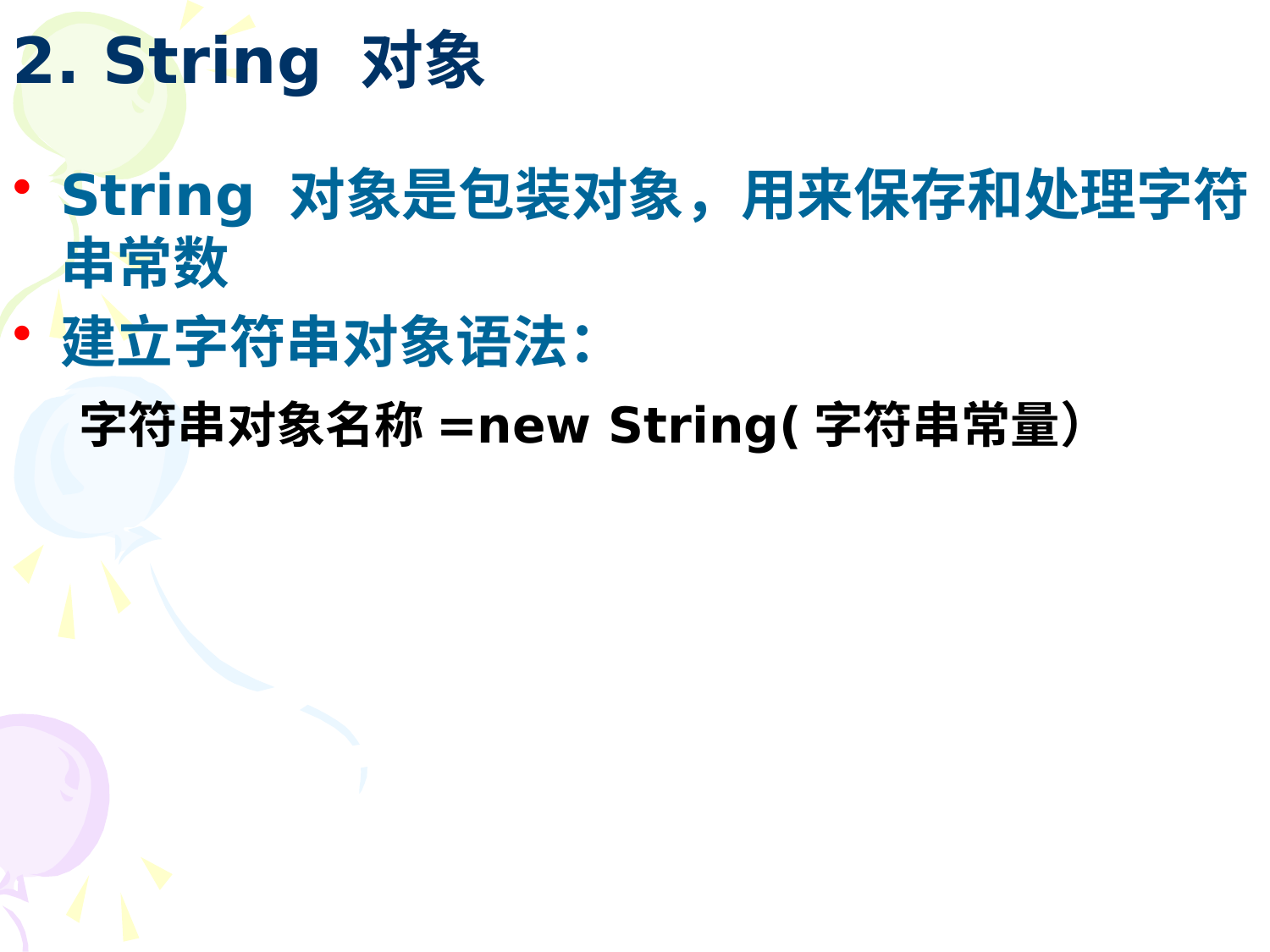

# 2. String 对象
String 对象是包装对象，用来保存和处理字符串常数
建立字符串对象语法：
    字符串对象名称=new String(字符串常量）